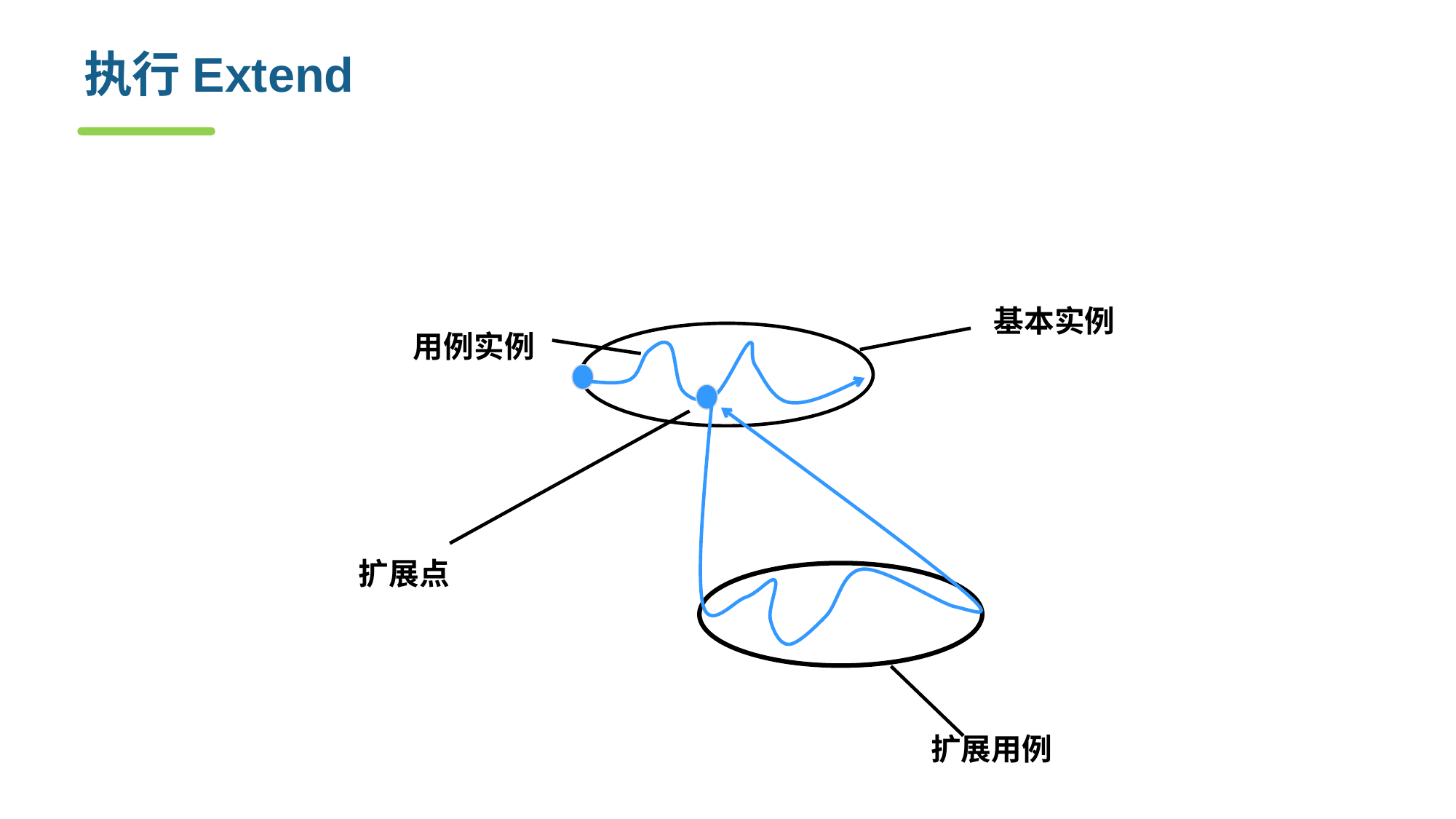

# 执行Extend
当到达扩展点并且扩展条件为真时执行

基本实例
用例实例

扩展点

扩展用例
86